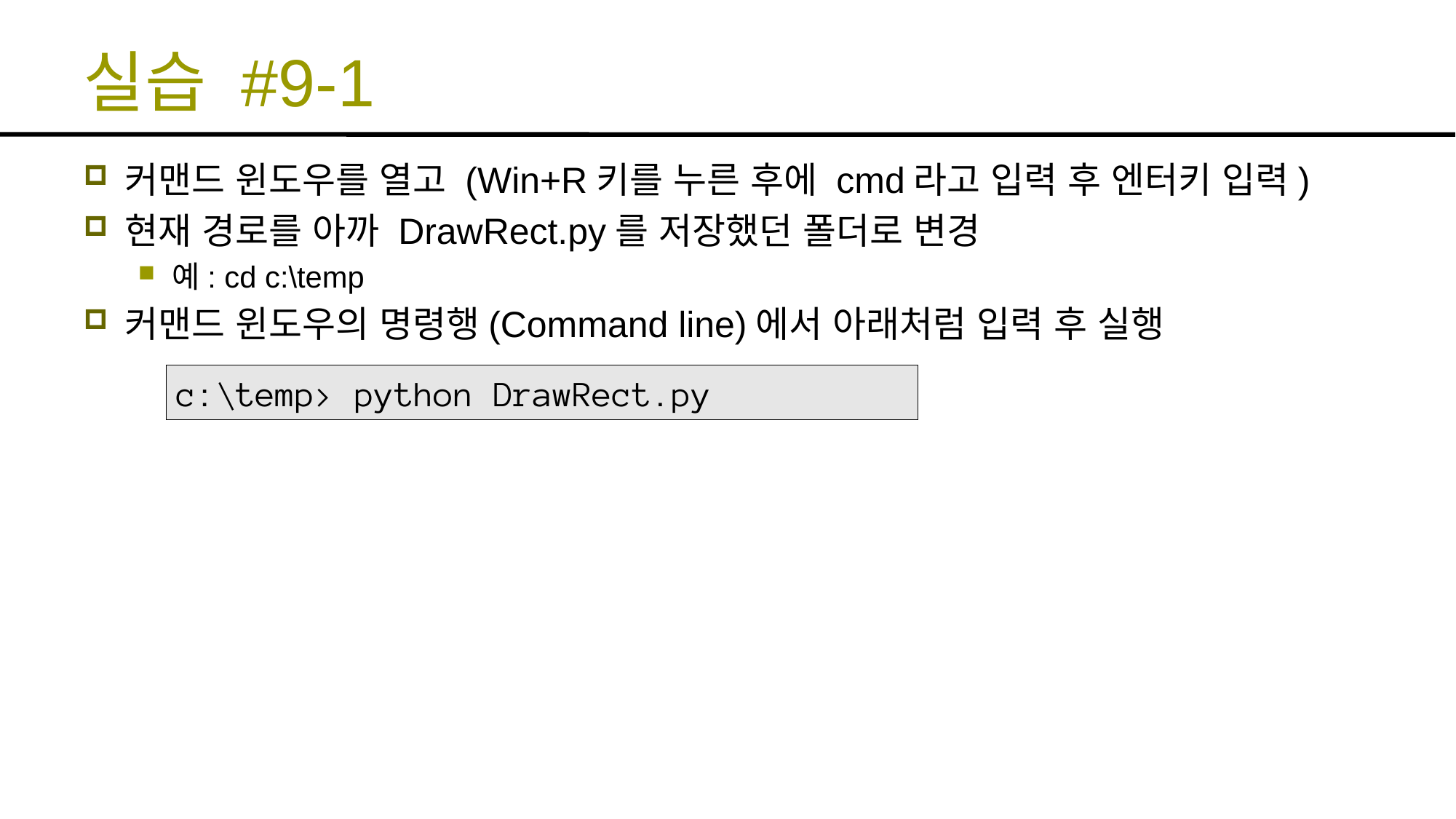

# 실습 #9-1
커맨드 윈도우를 열고 (Win+R키를 누른 후에 cmd라고 입력 후 엔터키 입력)
현재 경로를 아까 DrawRect.py를 저장했던 폴더로 변경
예: cd c:\temp
커맨드 윈도우의 명령행(Command line)에서 아래처럼 입력 후 실행

c:\temp> python DrawRect.py